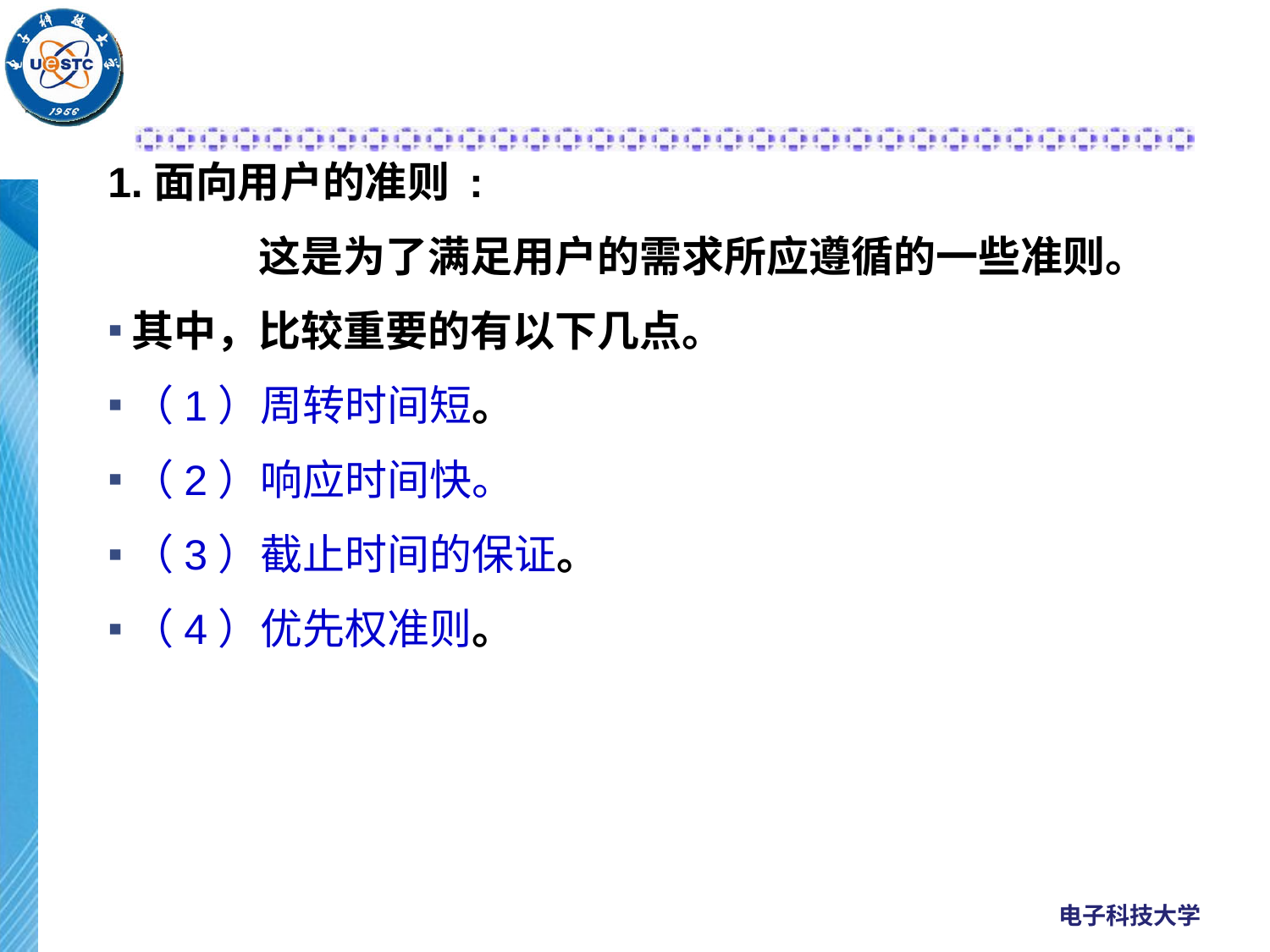

#
1.面向用户的准则 :
		这是为了满足用户的需求所应遵循的一些准则。
其中，比较重要的有以下几点。
（1）周转时间短。
（2）响应时间快。
（3）截止时间的保证。
（4）优先权准则。